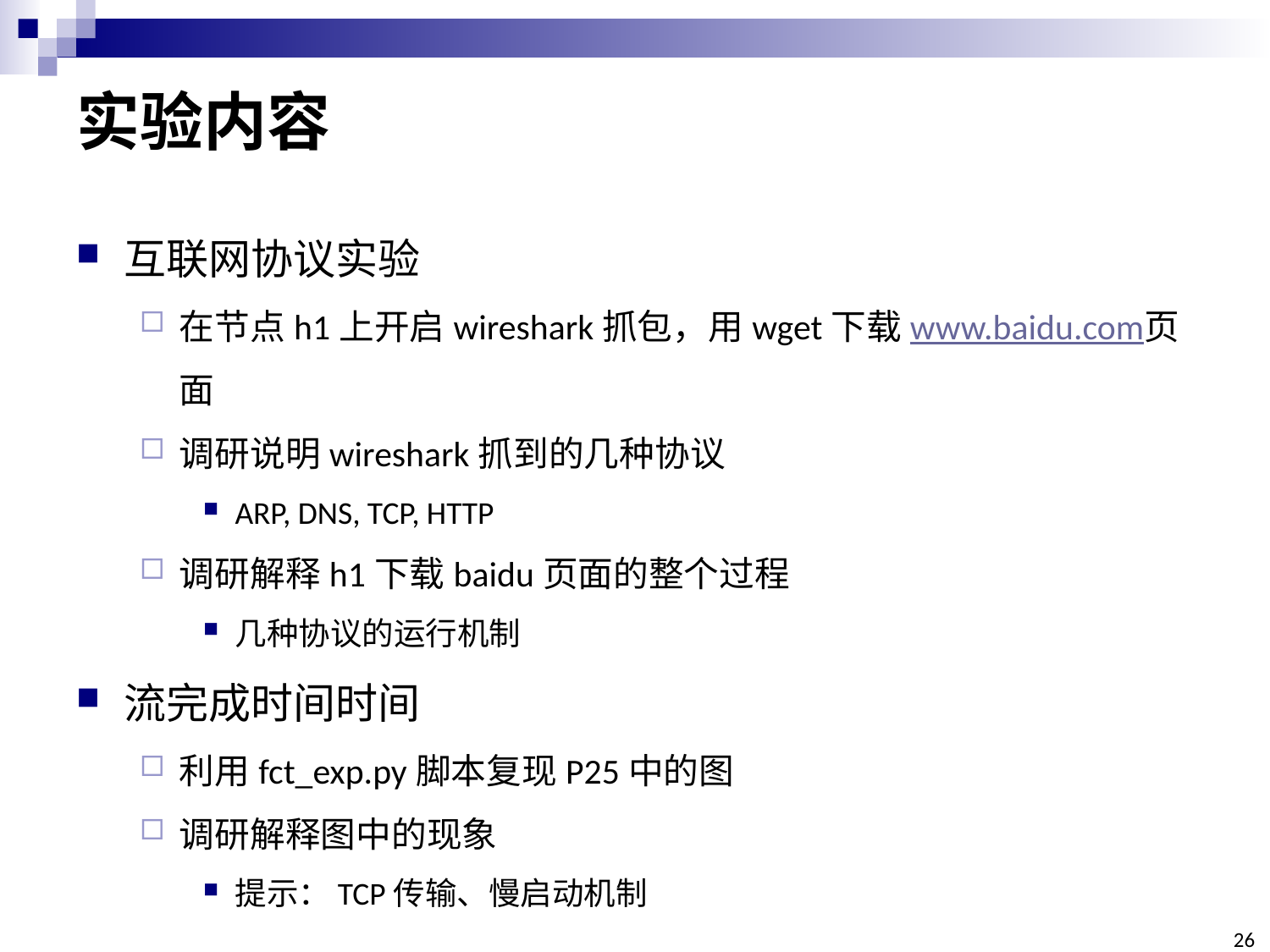

# 实验内容
互联网协议实验
在节点h1上开启wireshark抓包，用wget下载www.baidu.com页面
调研说明wireshark抓到的几种协议
ARP, DNS, TCP, HTTP
调研解释h1下载baidu页面的整个过程
几种协议的运行机制
流完成时间时间
利用fct_exp.py脚本复现P25中的图
调研解释图中的现象
提示：TCP传输、慢启动机制
26